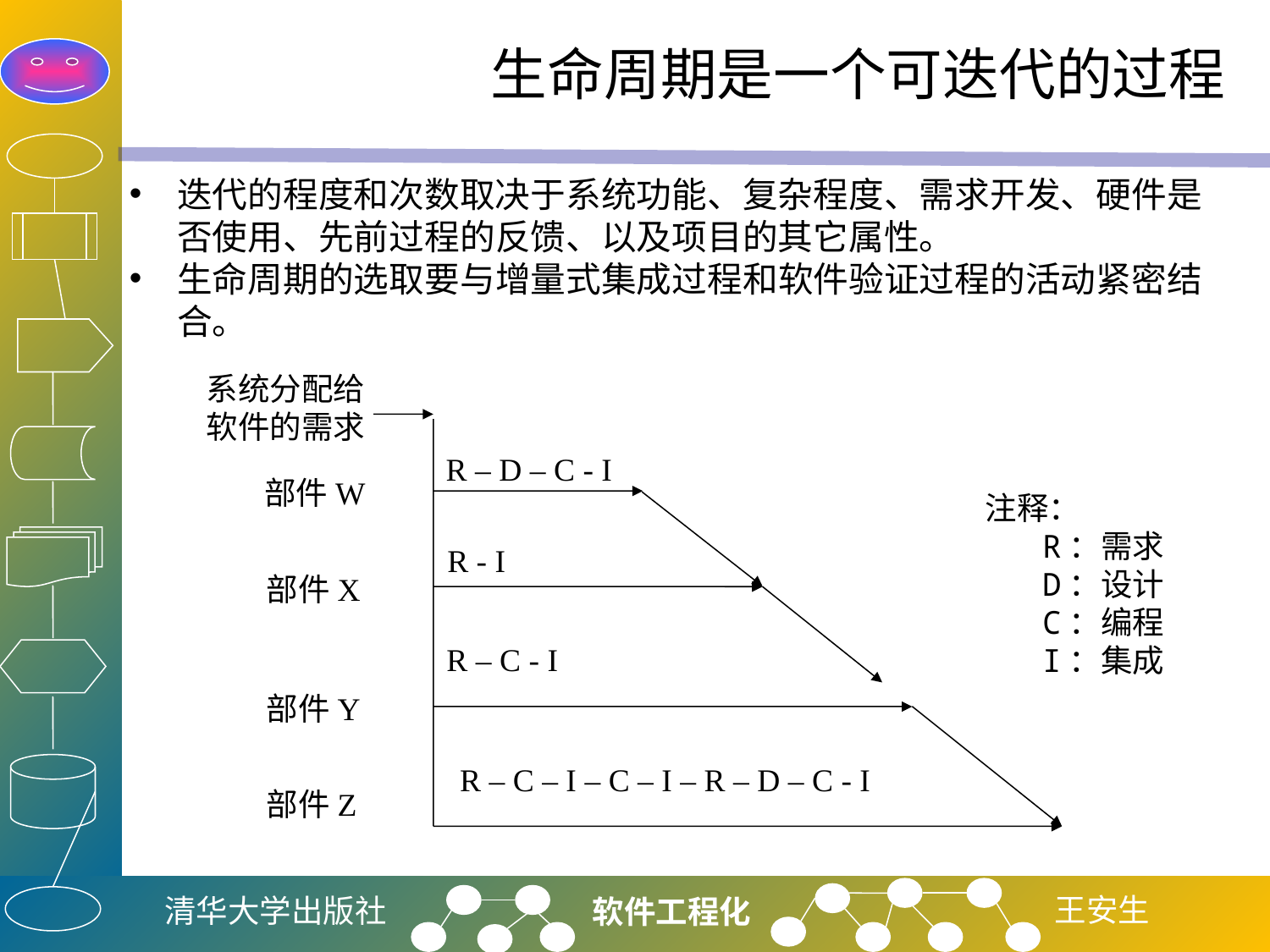

# 生命周期是一个可迭代的过程
迭代的程度和次数取决于系统功能、复杂程度、需求开发、硬件是否使用、先前过程的反馈、以及项目的其它属性。
生命周期的选取要与增量式集成过程和软件验证过程的活动紧密结合。
系统分配给
软件的需求

R – D – C - I
部件W
注释：
   R：需求
   D：设计
   C：编程
   I：集成

R - I
部件X

R – C - I
部件Y

R – C – I – C – I – R – D – C - I
部件Z